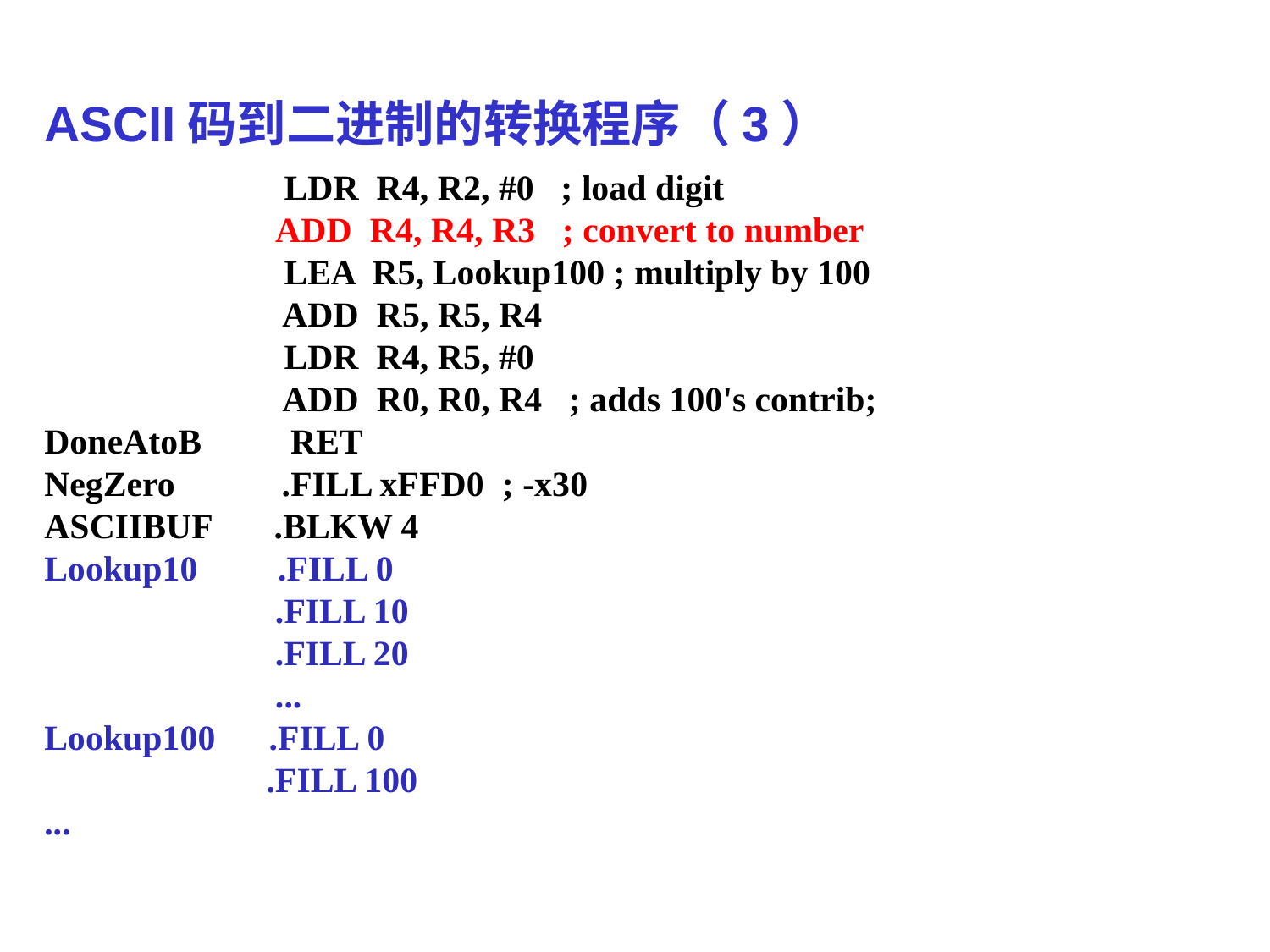

# ASCII码到二进制的转换程序（3）
                           LDR  R4, R2, #0   ; load digit
                          ADD  R4, R4, R3   ; convert to number
                           LEA  R5, Lookup100 ; multiply by 100
                           ADD  R5, R5, R4
                           LDR  R4, R5, #0
                           ADD  R0, R0, R4   ; adds 100's contrib;
DoneAtoB          RET
NegZero            .FILL xFFD0  ; -x30
ASCIIBUF       .BLKW 4
Lookup10         .FILL 0
                          .FILL 10
                          .FILL 20
                          ...
Lookup100      .FILL 0
                         .FILL 100
...